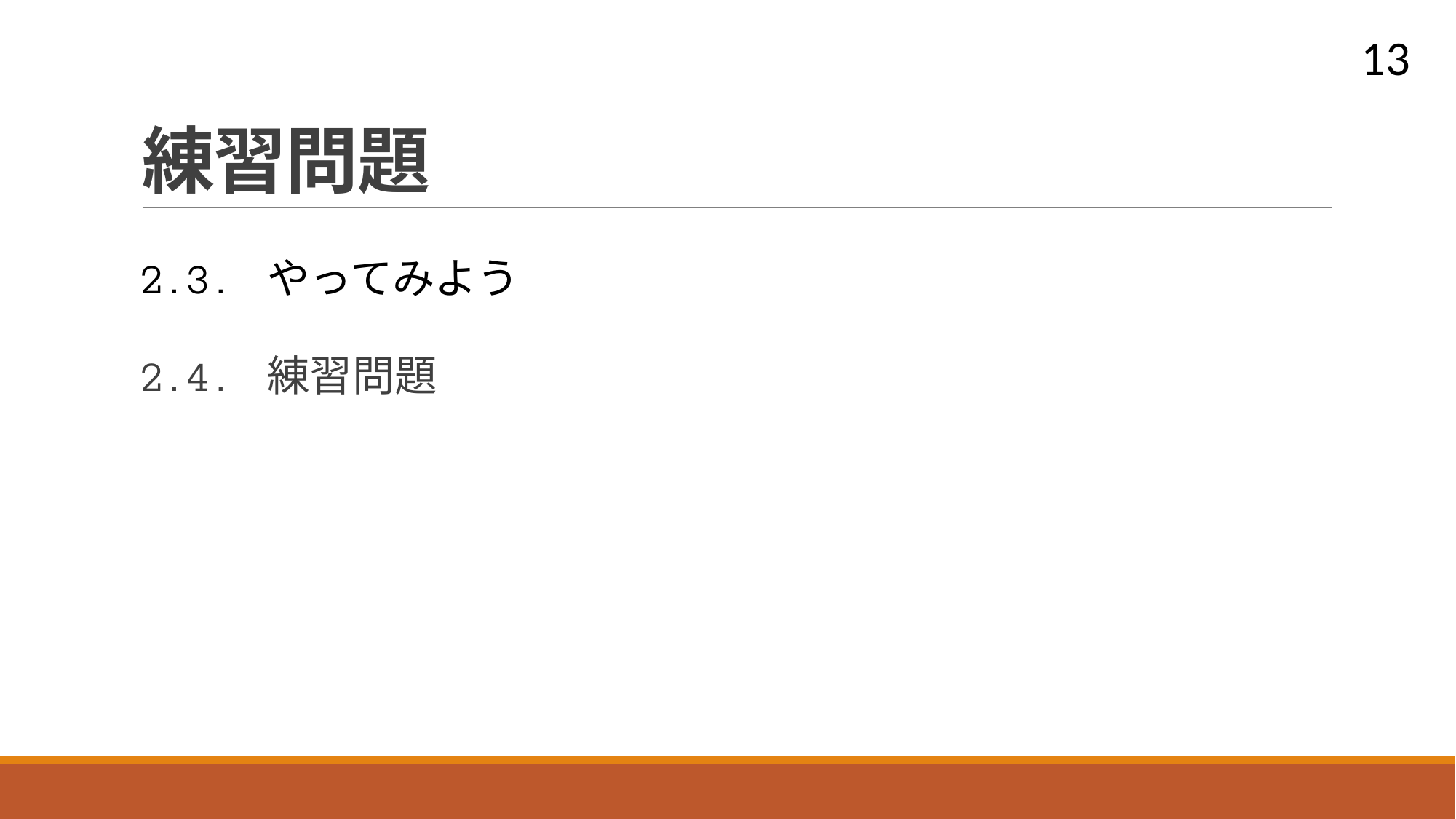

# 練習問題
13
2.3. やってみよう
2.4. 練習問題